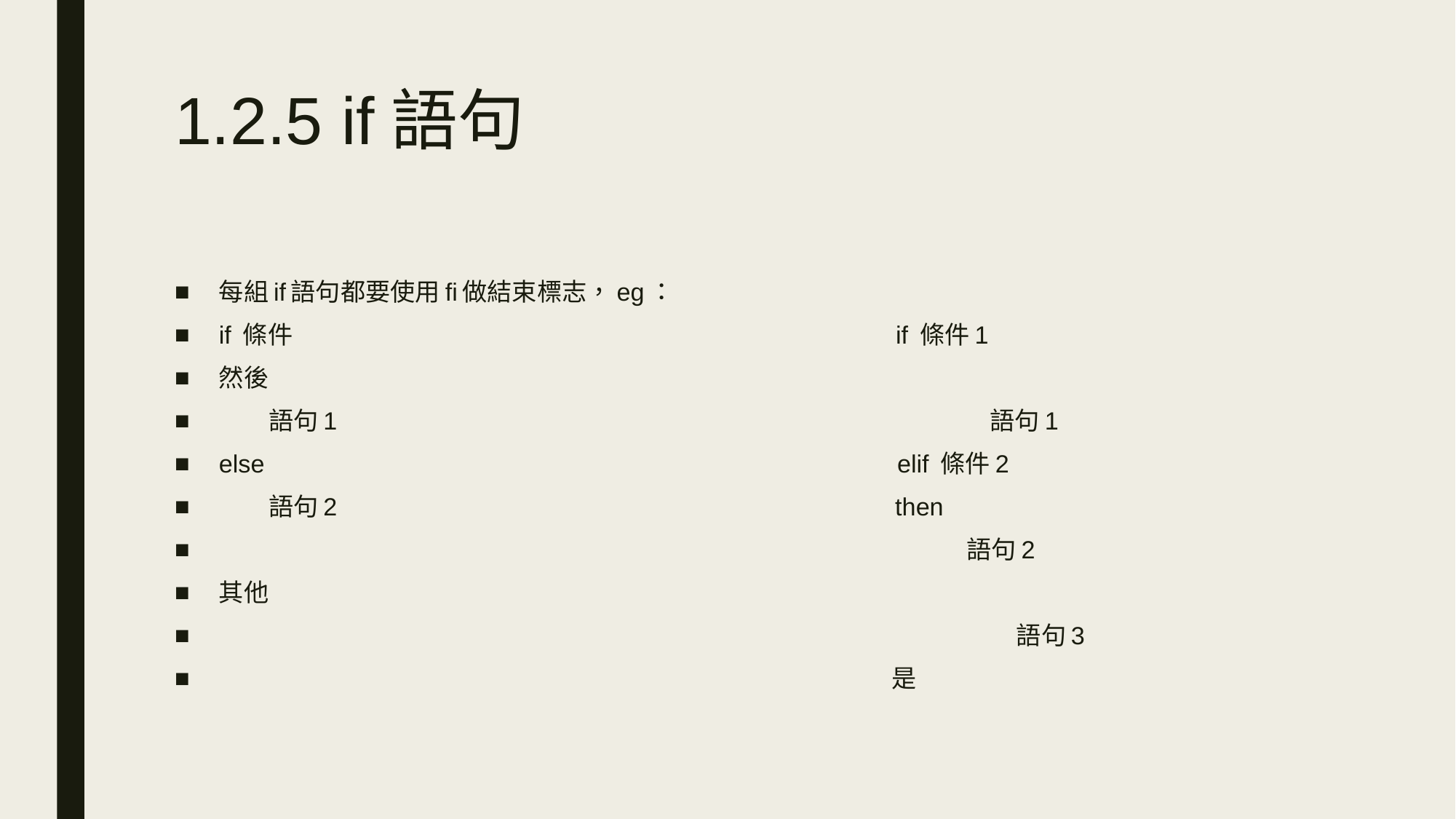

# 1.2.5 if語句
每組if語句都要使用fi做結束標志，eg：
if 條件　　　　　　　　　　　　　　　　　　　　　　　　if 條件1
然後
　　語句1　　　　　　　　　　　　　　　　　　　　　　　　　　語句1
else　　　　　　　　　　　　　　　　　　　　　　　　　elif 條件2
　　語句2　　　　　　　　　　　　　　　　　　　　　　then
　　　　　　　　　　　　　　　　　　　　　　　　　　　　　　語句2
其他
　　　　　　　　　　　　　　　　　　　　　　　　　　　　　　　　語句3
　　　　　　　　　　　　　　　　　　　　　　　　　　　是